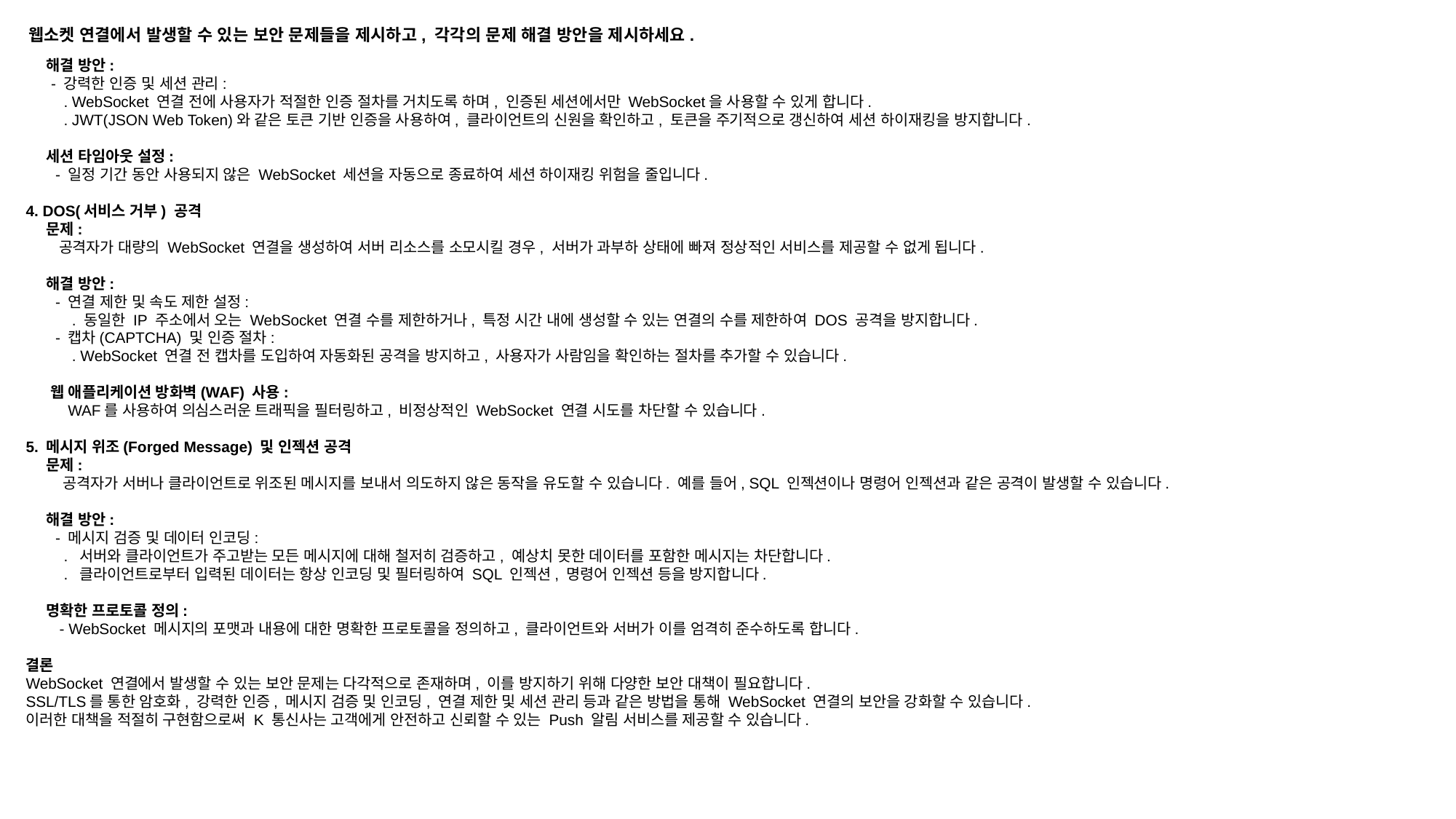

웹소켓 연결에서 발생할 수 있는 보안 문제들을 제시하고, 각각의 문제 해결 방안을 제시하세요.
    해결 방안:
      - 강력한 인증 및 세션 관리:
         . WebSocket 연결 전에 사용자가 적절한 인증 절차를 거치도록 하며, 인증된 세션에서만 WebSocket을 사용할 수 있게 합니다.
         . JWT(JSON Web Token)와 같은 토큰 기반 인증을 사용하여, 클라이언트의 신원을 확인하고, 토큰을 주기적으로 갱신하여 세션 하이재킹을 방지합니다.

    세션 타임아웃 설정:
       - 일정 기간 동안 사용되지 않은 WebSocket 세션을 자동으로 종료하여 세션 하이재킹 위험을 줄입니다.

4. DOS(서비스 거부) 공격
    문제:
       공격자가 대량의 WebSocket 연결을 생성하여 서버 리소스를 소모시킬 경우, 서버가 과부하 상태에 빠져 정상적인 서비스를 제공할 수 없게 됩니다.

    해결 방안:
       - 연결 제한 및 속도 제한 설정:
           . 동일한 IP 주소에서 오는 WebSocket 연결 수를 제한하거나, 특정 시간 내에 생성할 수 있는 연결의 수를 제한하여 DOS 공격을 방지합니다.
       - 캡차(CAPTCHA) 및 인증 절차:
           . WebSocket 연결 전 캡차를 도입하여 자동화된 공격을 방지하고, 사용자가 사람임을 확인하는 절차를 추가할 수 있습니다.

     웹 애플리케이션 방화벽(WAF) 사용:
          WAF를 사용하여 의심스러운 트래픽을 필터링하고, 비정상적인 WebSocket 연결 시도를 차단할 수 있습니다.

5. 메시지 위조(Forged Message) 및 인젝션 공격
    문제:
        공격자가 서버나 클라이언트로 위조된 메시지를 보내서 의도하지 않은 동작을 유도할 수 있습니다. 예를 들어, SQL 인젝션이나 명령어 인젝션과 같은 공격이 발생할 수 있습니다.

    해결 방안:
       - 메시지 검증 및 데이터 인코딩:
         .  서버와 클라이언트가 주고받는 모든 메시지에 대해 철저히 검증하고, 예상치 못한 데이터를 포함한 메시지는 차단합니다.
         .  클라이언트로부터 입력된 데이터는 항상 인코딩 및 필터링하여 SQL 인젝션, 명령어 인젝션 등을 방지합니다.

    명확한 프로토콜 정의:
        - WebSocket 메시지의 포맷과 내용에 대한 명확한 프로토콜을 정의하고, 클라이언트와 서버가 이를 엄격히 준수하도록 합니다.

결론
WebSocket 연결에서 발생할 수 있는 보안 문제는 다각적으로 존재하며, 이를 방지하기 위해 다양한 보안 대책이 필요합니다.
SSL/TLS를 통한 암호화, 강력한 인증, 메시지 검증 및 인코딩, 연결 제한 및 세션 관리 등과 같은 방법을 통해 WebSocket 연결의 보안을 강화할 수 있습니다.
이러한 대책을 적절히 구현함으로써 K 통신사는 고객에게 안전하고 신뢰할 수 있는 Push 알림 서비스를 제공할 수 있습니다.